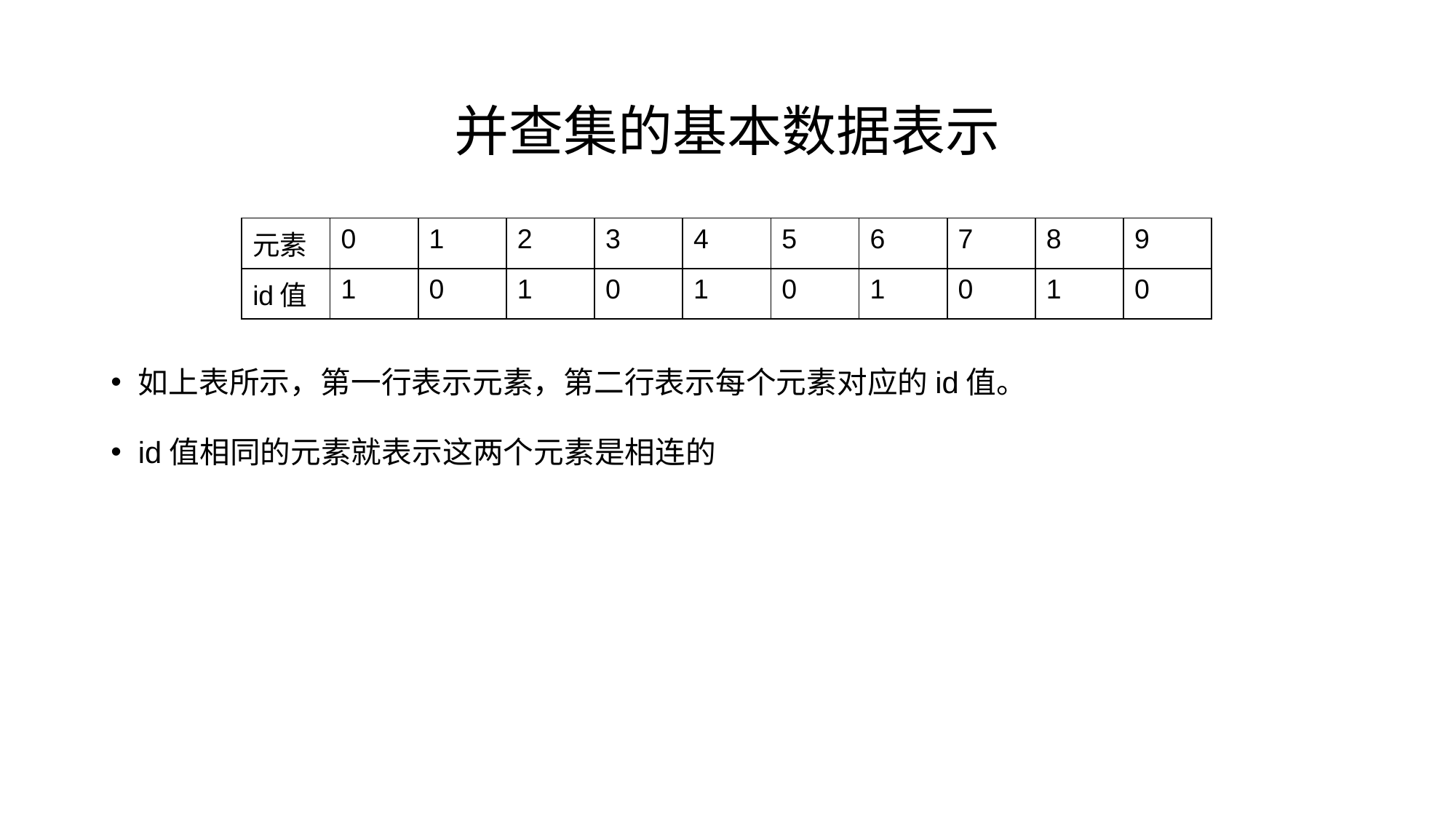

# 并查集的基本数据表示

如上表所示，第一行表示元素，第二行表示每个元素对应的id值。
id值相同的元素就表示这两个元素是相连的
| 元素 | 0 | 1 | 2 | 3 | 4 | 5 | 6 | 7 | 8 | 9 |
| --- | --- | --- | --- | --- | --- | --- | --- | --- | --- | --- |
| id值 | 1 | 0 | 1 | 0 | 1 | 0 | 1 | 0 | 1 | 0 |